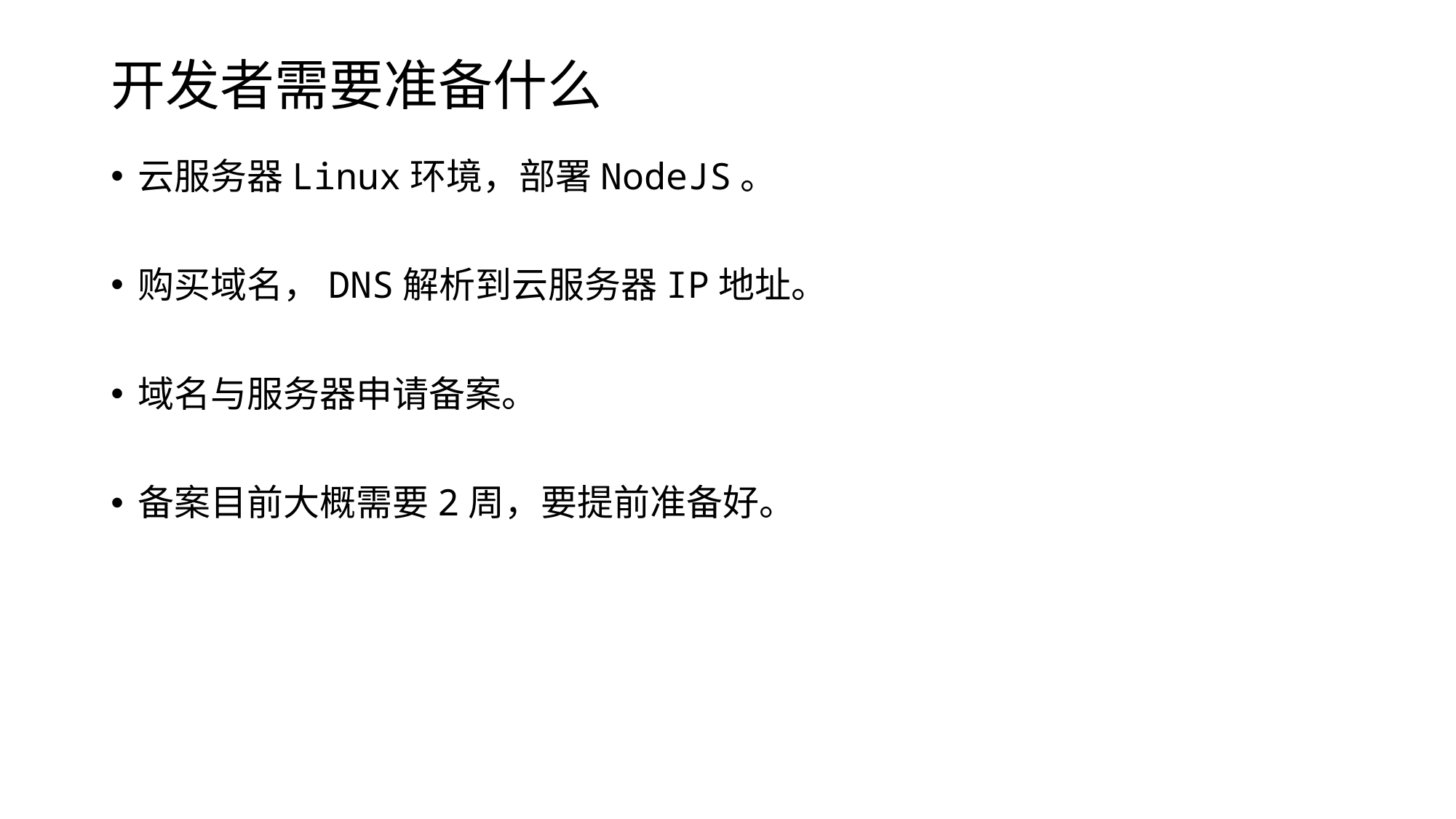

开发者需要准备什么
云服务器Linux环境，部署NodeJS。

购买域名，DNS解析到云服务器IP地址。

域名与服务器申请备案。

备案目前大概需要2周，要提前准备好。